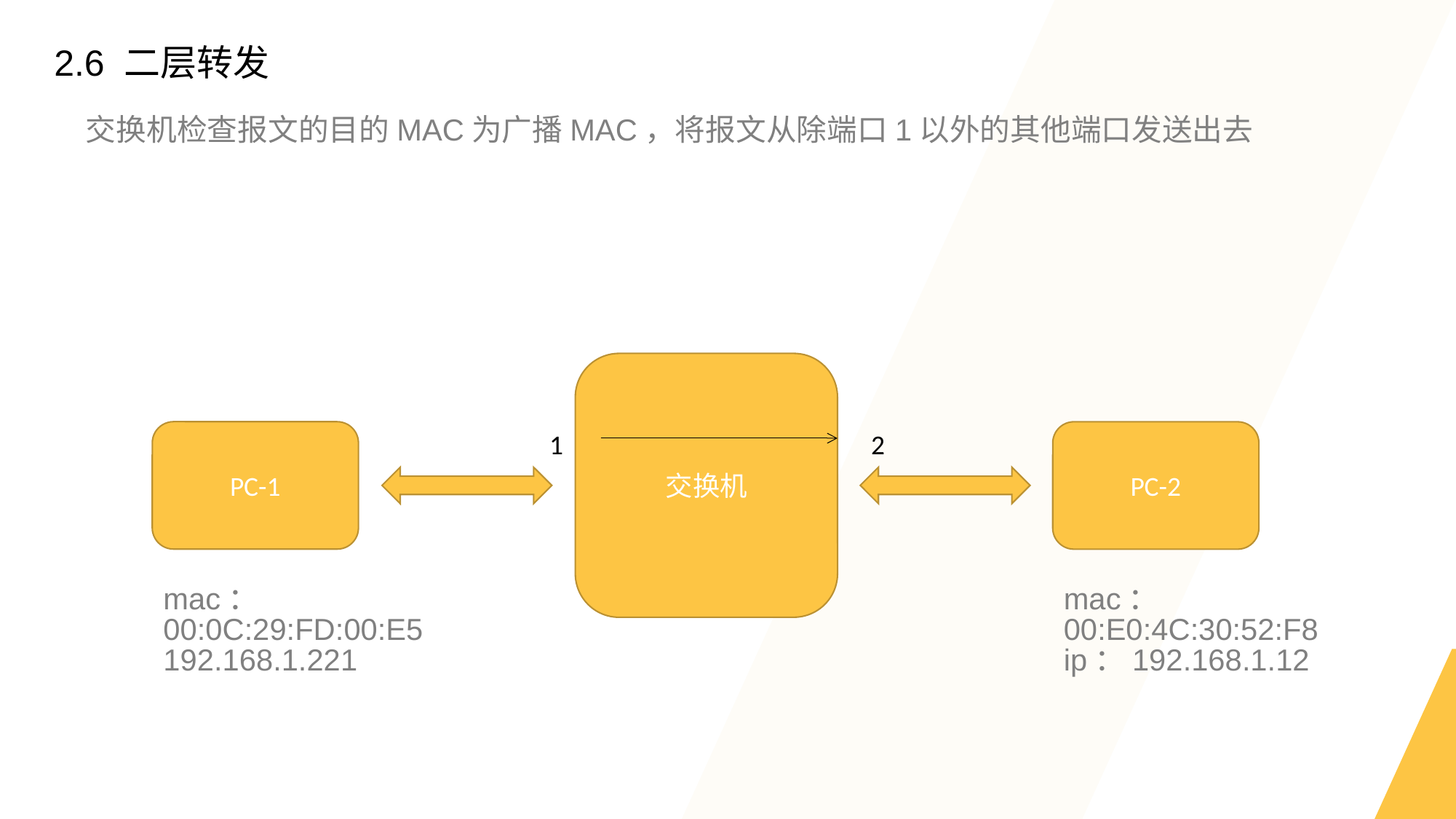

2.6 二层转发

交换机检查报文的目的MAC为广播MAC，将报文从除端口1以外的其他端口发送出去
交换机
PC-1
2
1
PC-2

mac：
00:0C:29:FD:00:E5
192.168.1.221

mac：
00:E0:4C:30:52:F8
ip：192.168.1.12